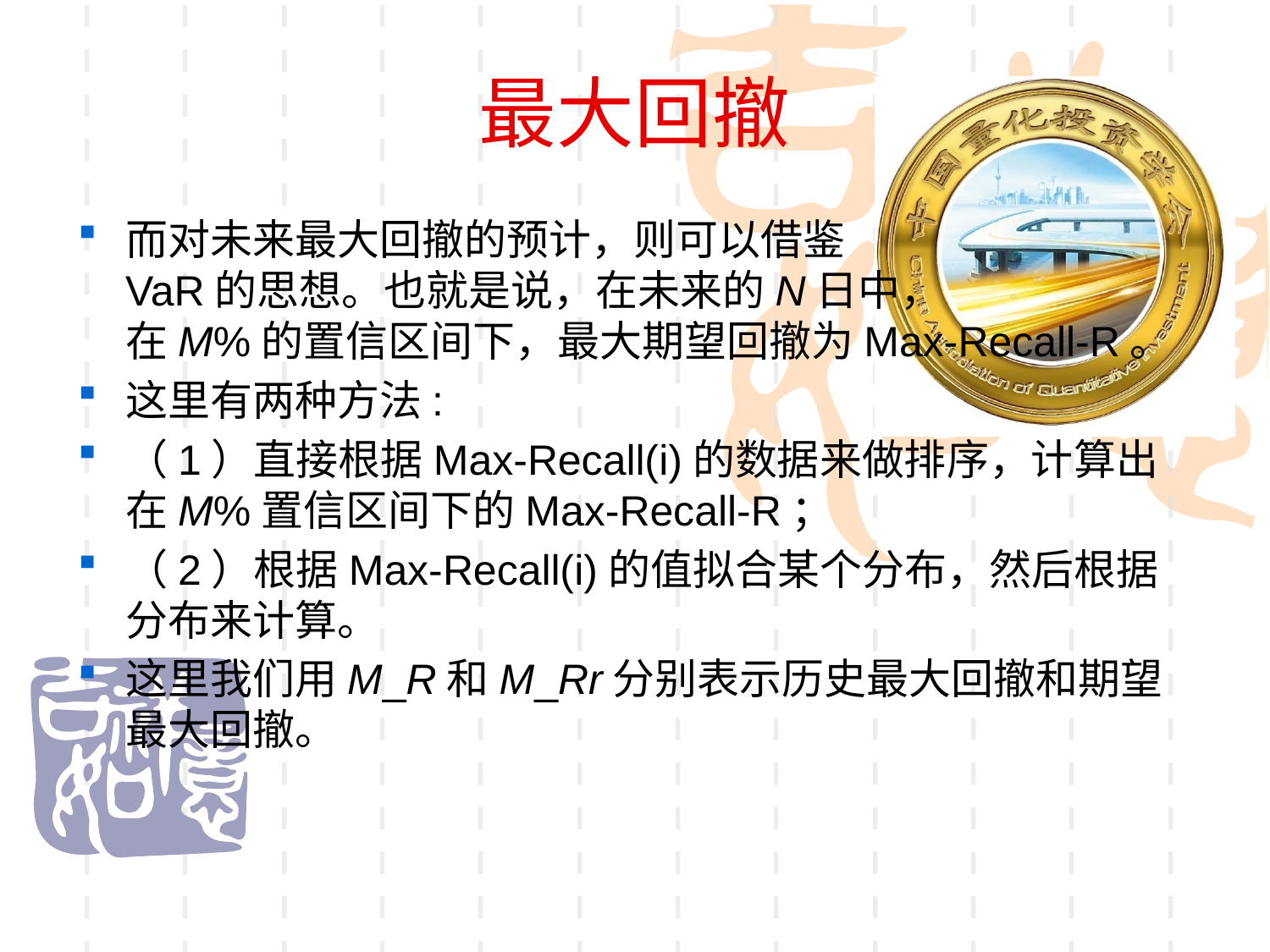

最大回撤
而对未来最大回撤的预计，则可以借鉴
VaR的思想。也就是说，在未来的N日中，
在M%的置信区间下，最大期望回撤为Max-Recall-R。
这里有两种方法:
（1）直接根据Max-Recall(i)的数据来做排序，计算出在M%置信区间下的Max-Recall-R；
（2）根据Max-Recall(i)的值拟合某个分布，然后根据分布来计算。
这里我们用M_R和M_Rr分别表示历史最大回撤和期望最大回撤。